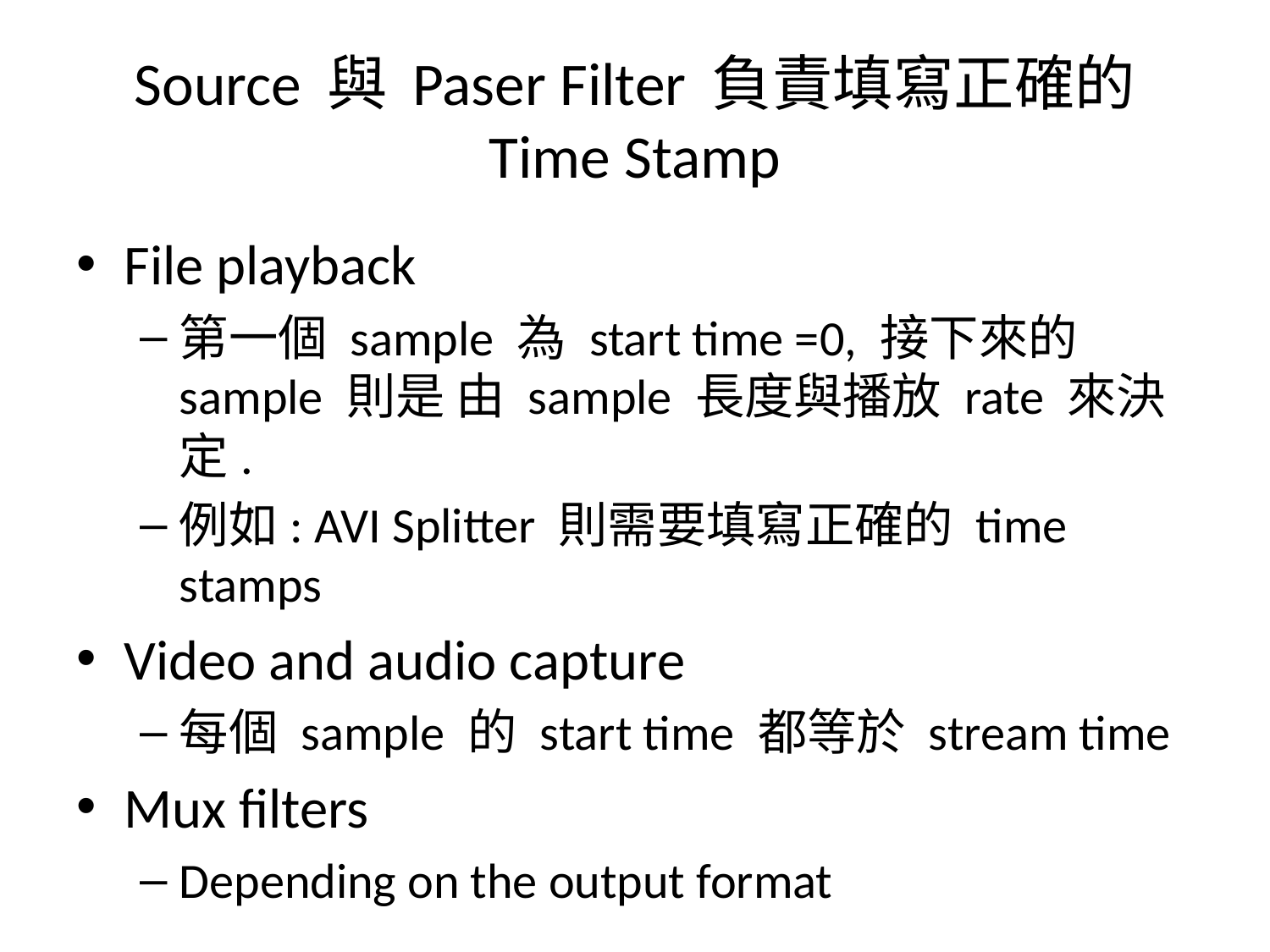

# Source 與 Paser Filter 負責填寫正確的 Time Stamp
File playback
第一個 sample 為 start time =0, 接下來的 sample 則是 由 sample 長度與播放 rate 來決定.
例如: AVI Splitter 則需要填寫正確的 time stamps
Video and audio capture
每個 sample 的 start time 都等於 stream time
Mux filters
Depending on the output format